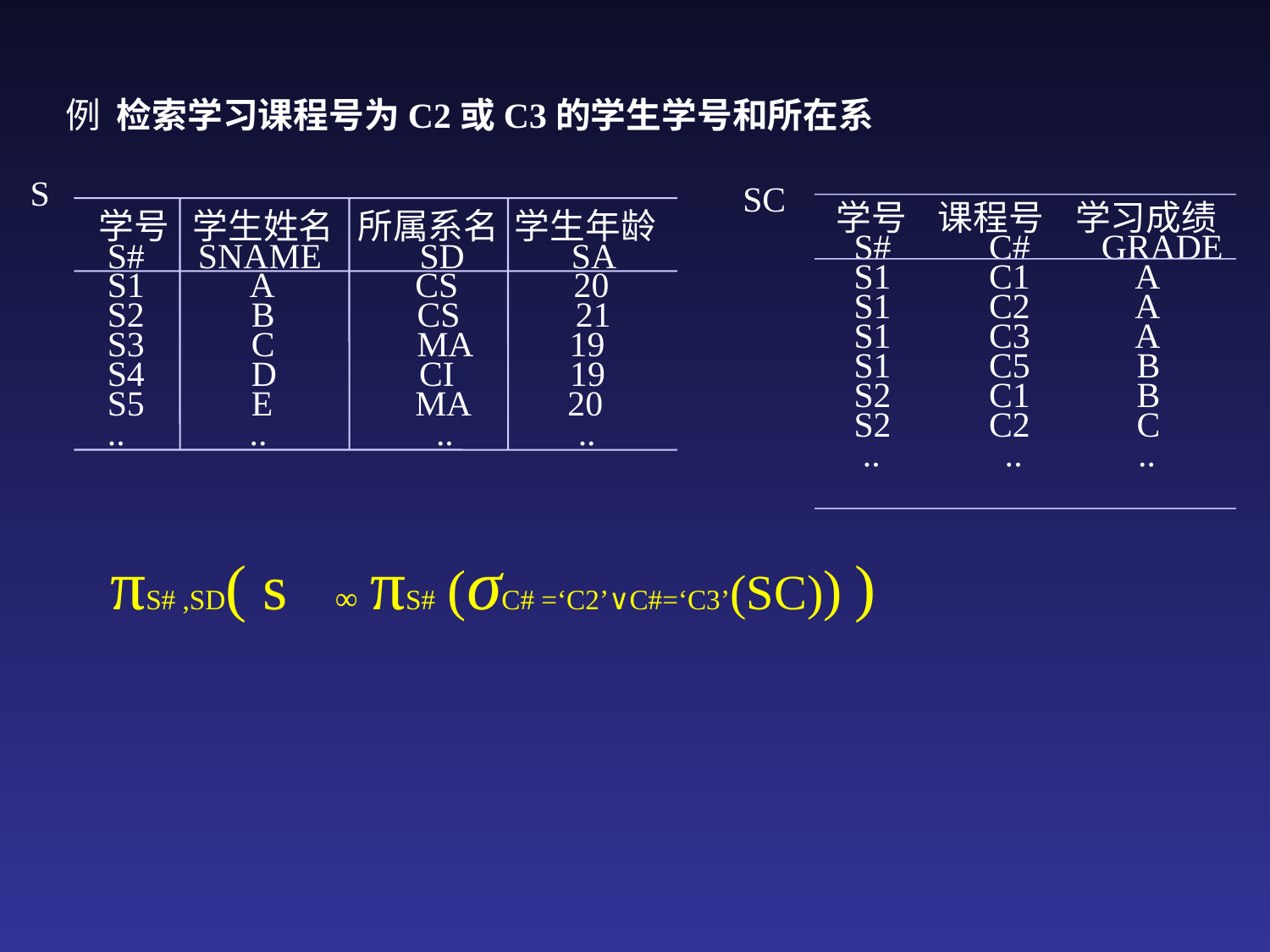

例  检索学习课程号为C2或C3的学生学号和所在系
  S

学号   学生姓名   所属系名  学生年龄
 S#      SNAME           SD            SA
 S1            A                CS             20
 S2            B                CS             21
 S3            C                MA           19
 S4            D                CI             19
 S5            E                MA           20
 ..              ..                   ..              ..

SC

学号    课程号    学习成绩
  S#           C#        GRADE
  S1           C1            A
  S1           C2            A
  S1           C3            A
  S1           C5            B
  S2           C1            B
  S2           C2            C
   ..              ..             ..

πS# ,SD( s   ∞ πS# (σC# =‘C2’∨C#=‘C3’(SC)) )